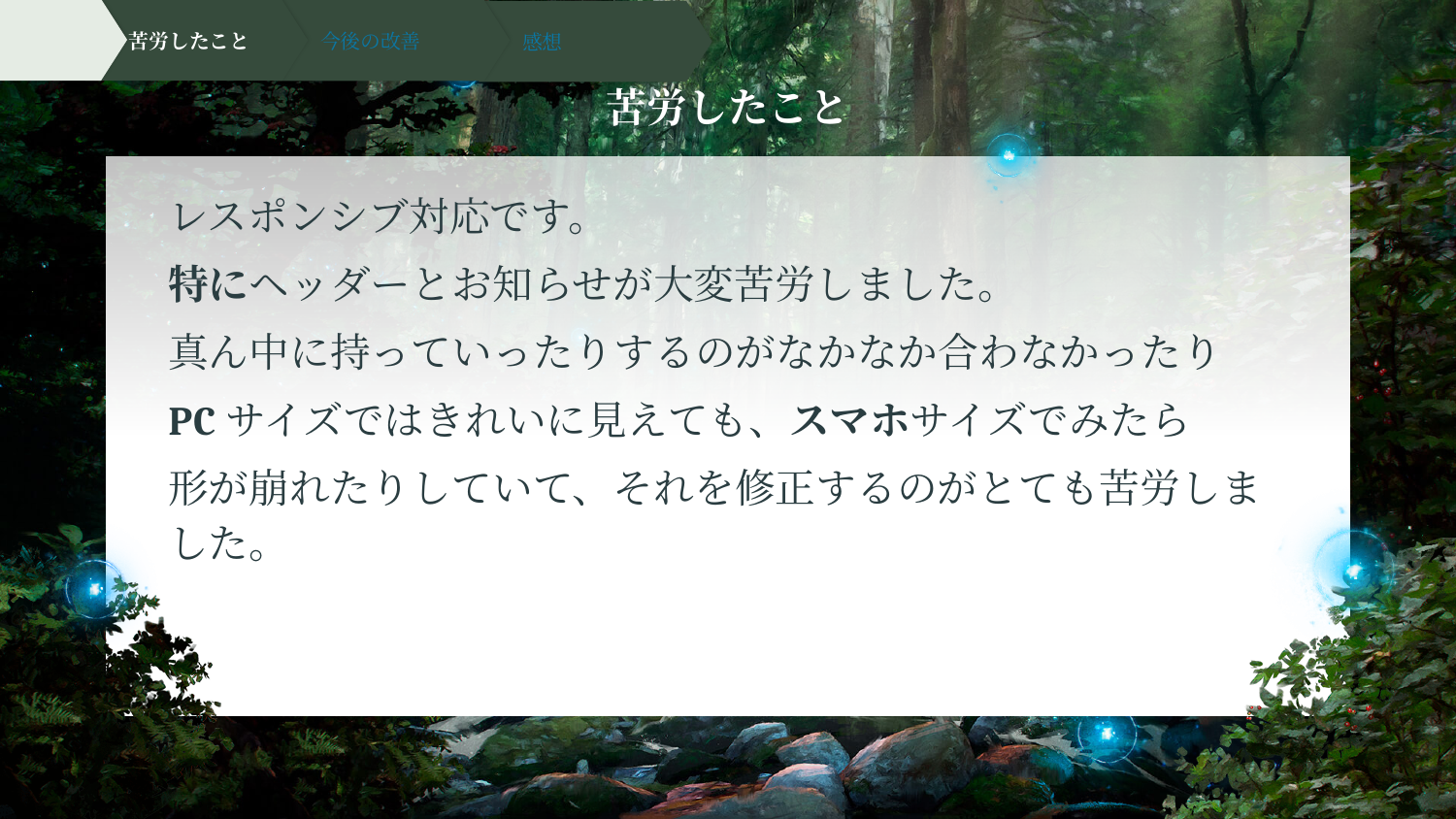

今後の改善

苦労したこと
感想
# 苦労したこと
レスポンシブ対応です。
特にヘッダーとお知らせが大変苦労しました。
真ん中に持っていったりするのがなかなか合わなかったり
PCサイズではきれいに見えても、スマホサイズでみたら
形が崩れたりしていて、それを修正するのがとても苦労しました。